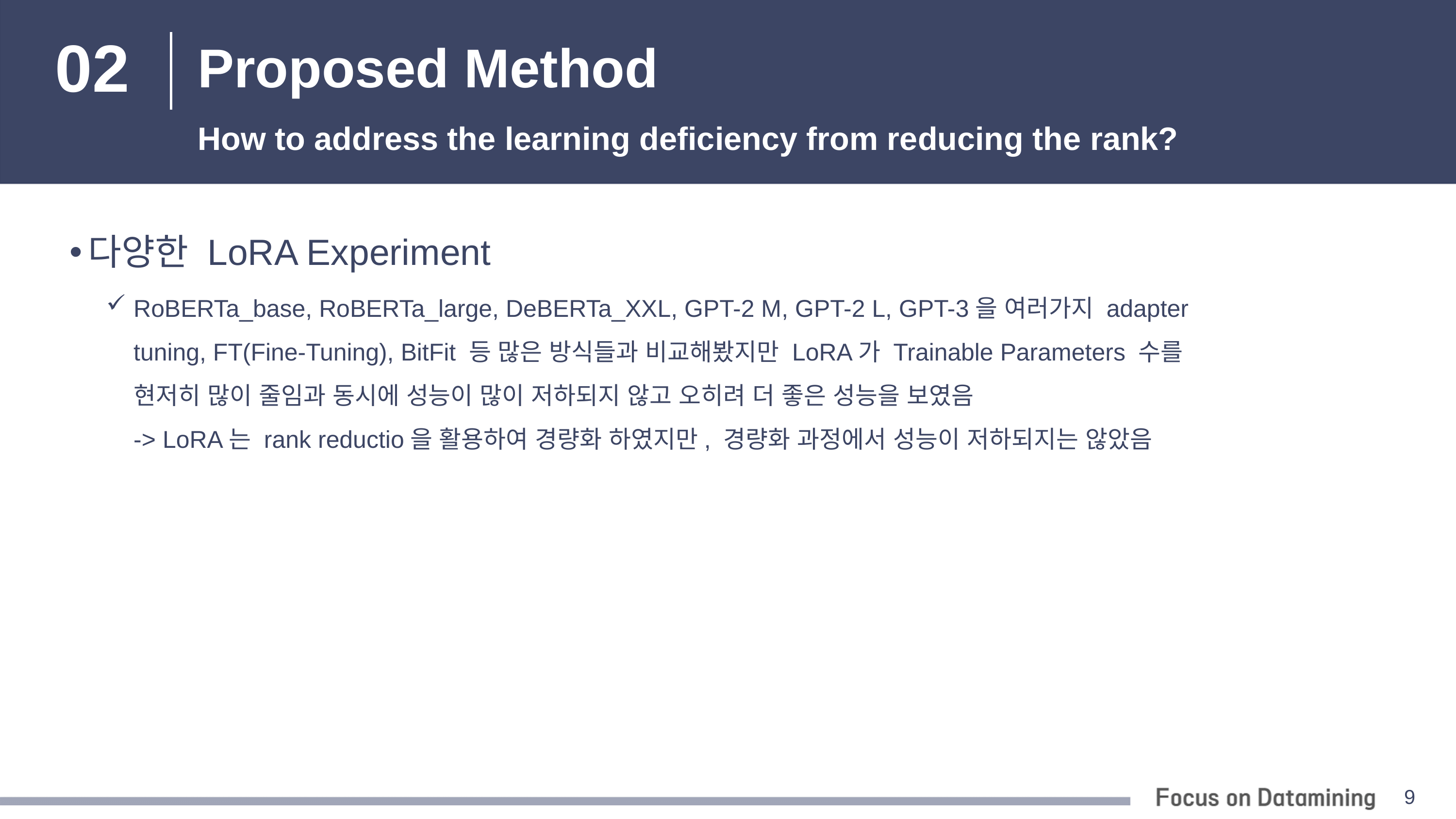

02
# Proposed Method
How to address the learning deficiency from reducing the rank?
다양한 LoRA Experiment
RoBERTa_base, RoBERTa_large, DeBERTa_XXL, GPT-2 M, GPT-2 L, GPT-3을 여러가지 adapter tuning, FT(Fine-Tuning), BitFit 등 많은 방식들과 비교해봤지만 LoRA가 Trainable Parameters 수를 현저히 많이 줄임과 동시에 성능이 많이 저하되지 않고 오히려 더 좋은 성능을 보였음
-> LoRA는 rank reductio을 활용하여 경량화 하였지만, 경량화 과정에서 성능이 저하되지는 않았음